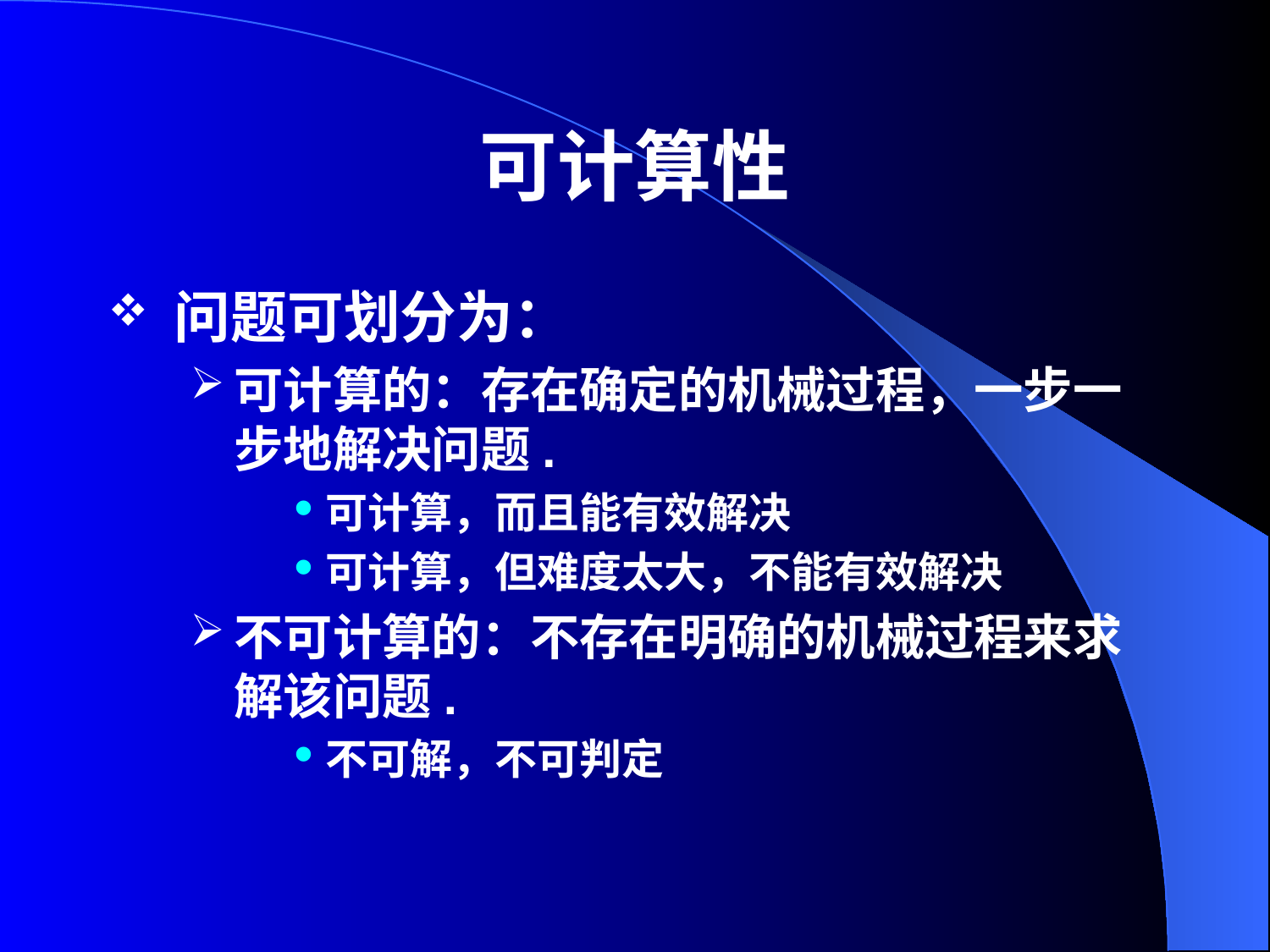

# 可计算性
问题可划分为：
可计算的：存在确定的机械过程，一步一步地解决问题.
可计算，而且能有效解决
可计算，但难度太大，不能有效解决
不可计算的：不存在明确的机械过程来求解该问题.
不可解，不可判定